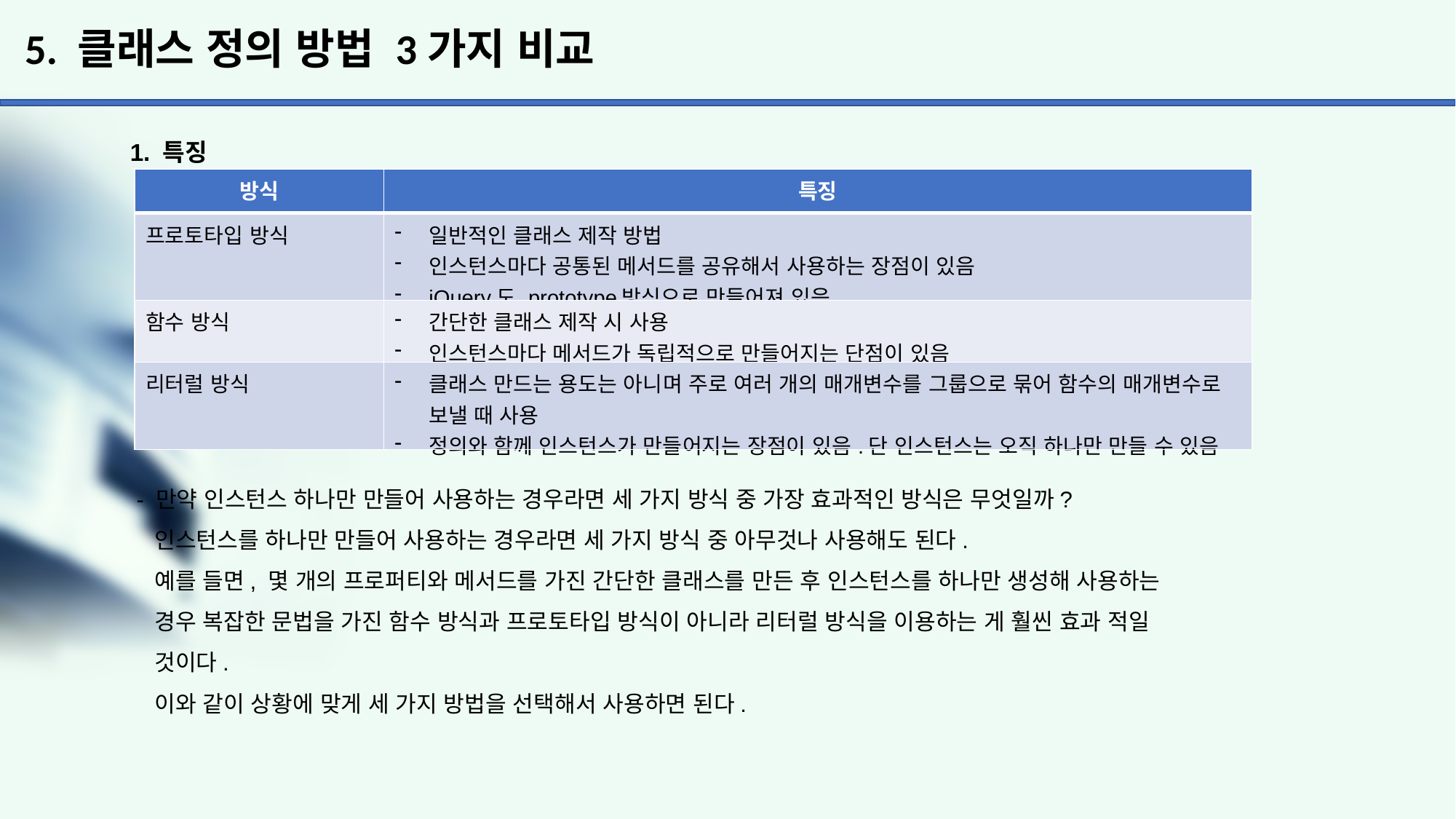

# 5. 클래스 정의 방법 3가지 비교
1. 특징

 - 만약 인스턴스 하나만 만들어 사용하는 경우라면 세 가지 방식 중 가장 효과적인 방식은 무엇일까?
   인스턴스를 하나만 만들어 사용하는 경우라면 세 가지 방식 중 아무것나 사용해도 된다.
   예를 들면, 몇 개의 프로퍼티와 메서드를 가진 간단한 클래스를 만든 후 인스턴스를 하나만 생성해 사용하는
   경우 복잡한 문법을 가진 함수 방식과 프로토타입 방식이 아니라 리터럴 방식을 이용하는 게 훨씬 효과 적일
   것이다.
   이와 같이 상황에 맞게 세 가지 방법을 선택해서 사용하면 된다.
| 방식 | 특징 |
| --- | --- |
| 프로토타입 방식 | 일반적인 클래스 제작 방법 인스턴스마다 공통된 메서드를 공유해서 사용하는 장점이 있음 jQuery도 prototype방식으로 만들어져 있음 |
| 함수 방식 | 간단한 클래스 제작 시 사용 인스턴스마다 메서드가 독립적으로 만들어지는 단점이 있음 |
| 리터럴 방식 | 클래스 만드는 용도는 아니며 주로 여러 개의 매개변수를 그룹으로 묶어 함수의 매개변수로 보낼 때 사용 정의와 함께 인스턴스가 만들어지는 장점이 있음.단 인스턴스는 오직 하나만 만들 수 있음 |